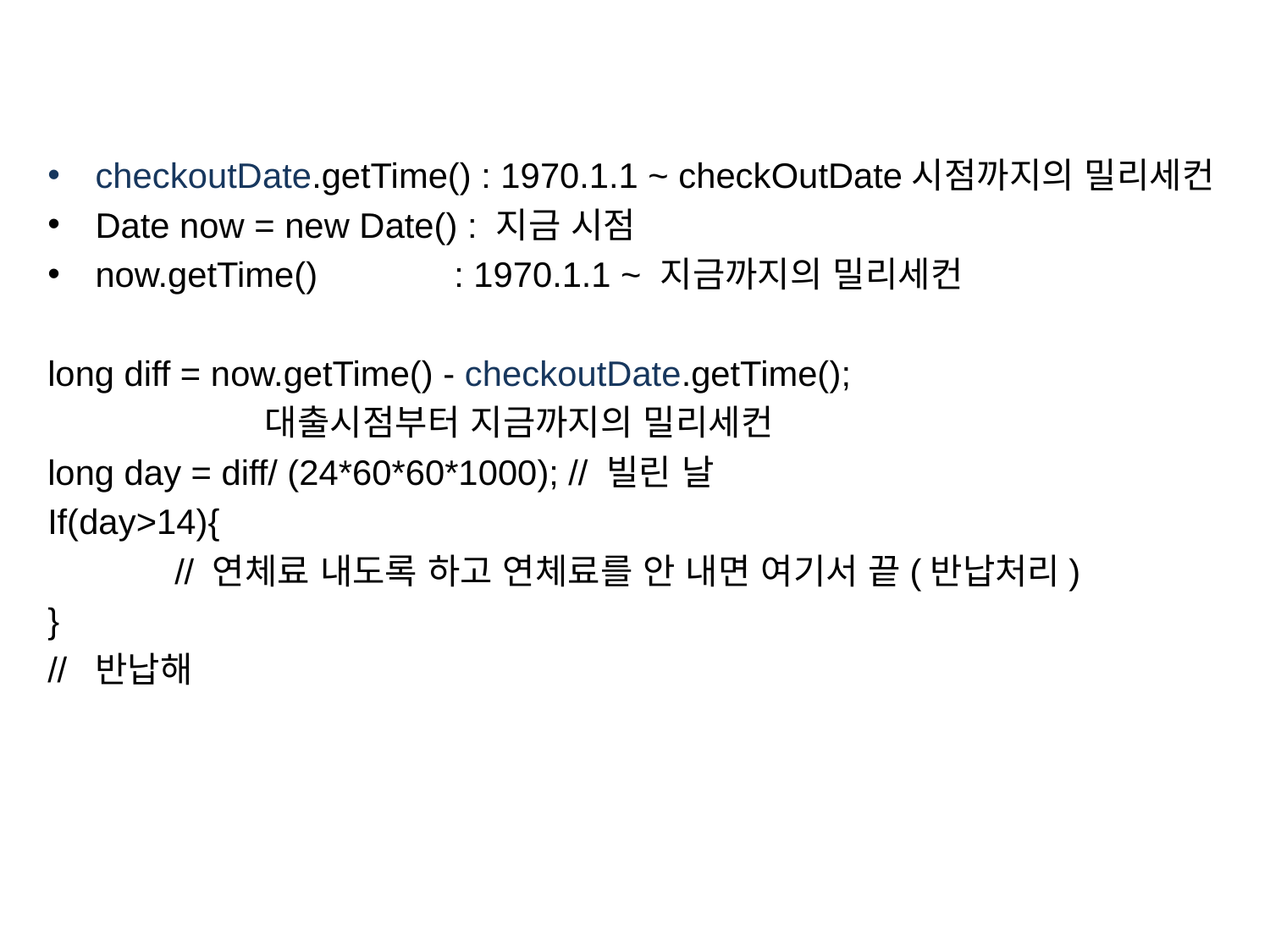

checkoutDate.getTime() : 1970.1.1 ~ checkOutDate시점까지의 밀리세컨
Date now = new Date() : 지금 시점
now.getTime()              : 1970.1.1 ~ 지금까지의 밀리세컨

long diff = now.getTime() - checkoutDate.getTime();
                     대출시점부터 지금까지의 밀리세컨
long day = diff/ (24*60*60*1000); // 빌린 날
If(day>14){
	// 연체료 내도록 하고 연체료를 안 내면 여기서 끝(반납처리)
}
//  반납해